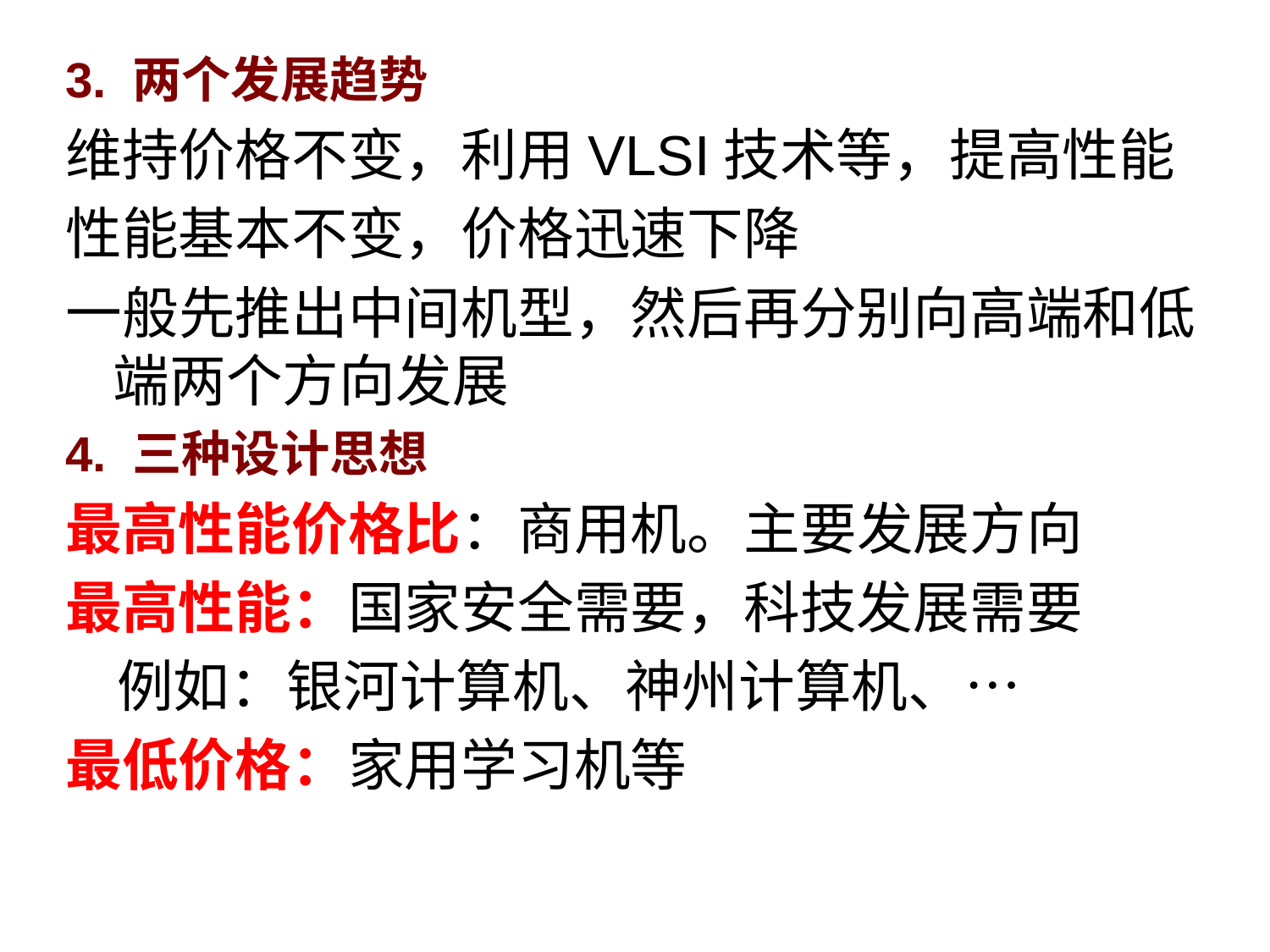

3. 两个发展趋势
维持价格不变，利用VLSI技术等，提高性能
性能基本不变，价格迅速下降
一般先推出中间机型，然后再分别向高端和低端两个方向发展
4. 三种设计思想
最高性能价格比：商用机。主要发展方向
最高性能：国家安全需要，科技发展需要
   例如：银河计算机、神州计算机、…
最低价格：家用学习机等